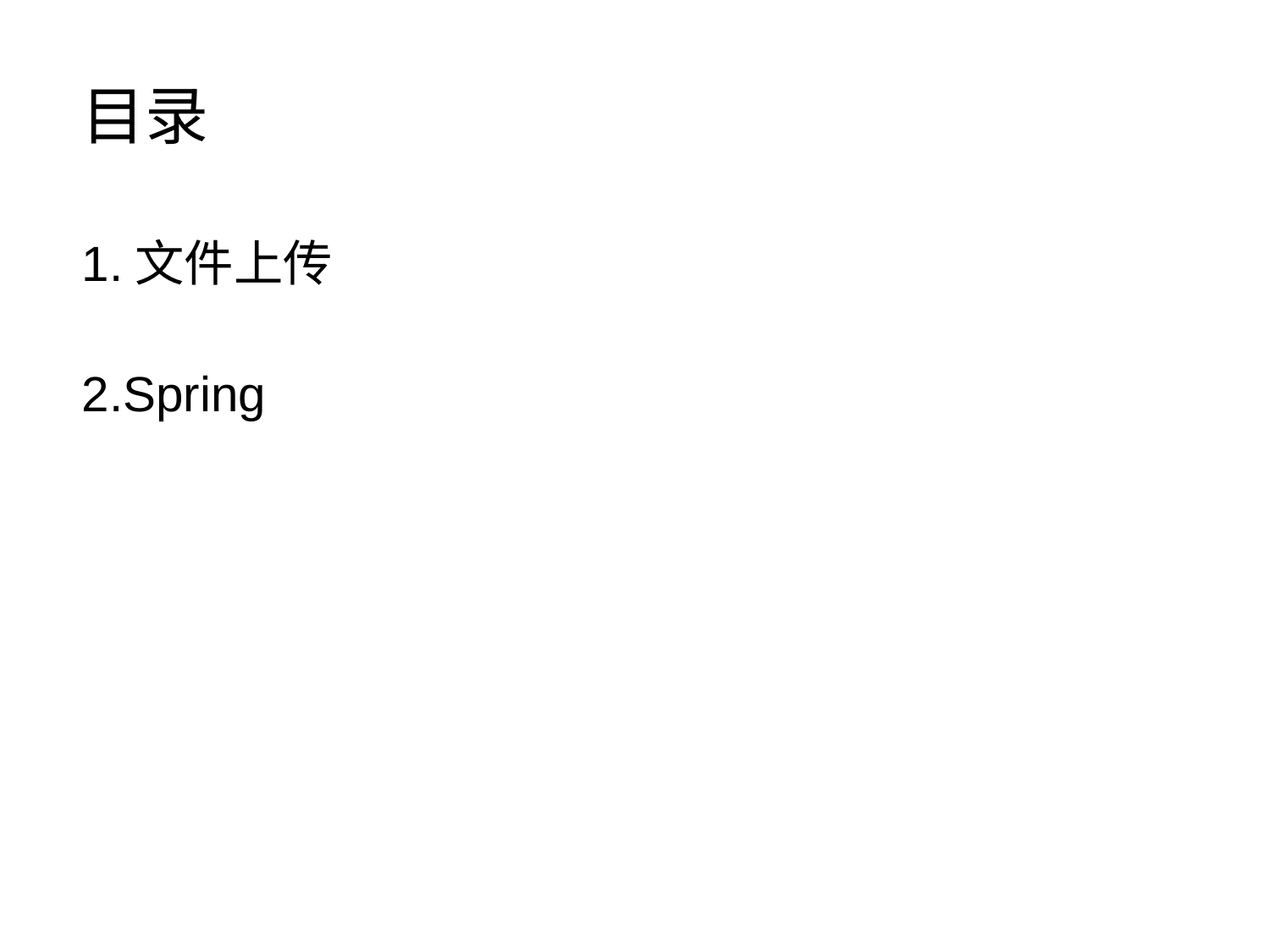

目录
1.文件上传
点击添加文本
2.Spring
点击添加文本
点击添加文本
点击添加文本